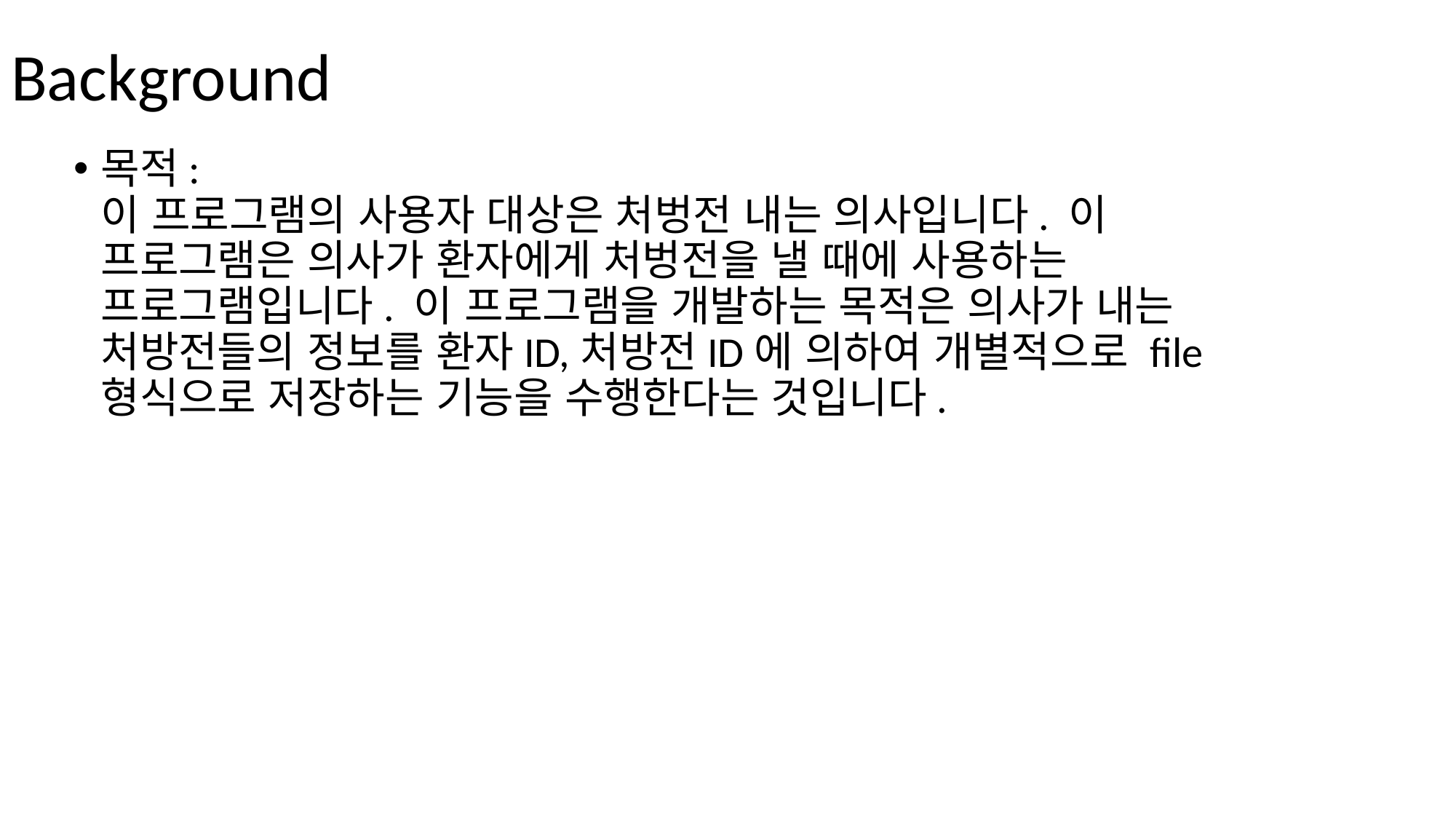

# Background
목적:
이 프로그램의 사용자 대상은 처벙전 내는 의사입니다. 이 프로그램은 의사가 환자에게 처벙전을 낼 때에 사용하는 프로그램입니다. 이 프로그램을 개발하는 목적은 의사가 내는 처방전들의 정보를 환자ID,처방전ID에 의하여 개별적으로 file형식으로 저장하는 기능을 수행한다는 것입니다.